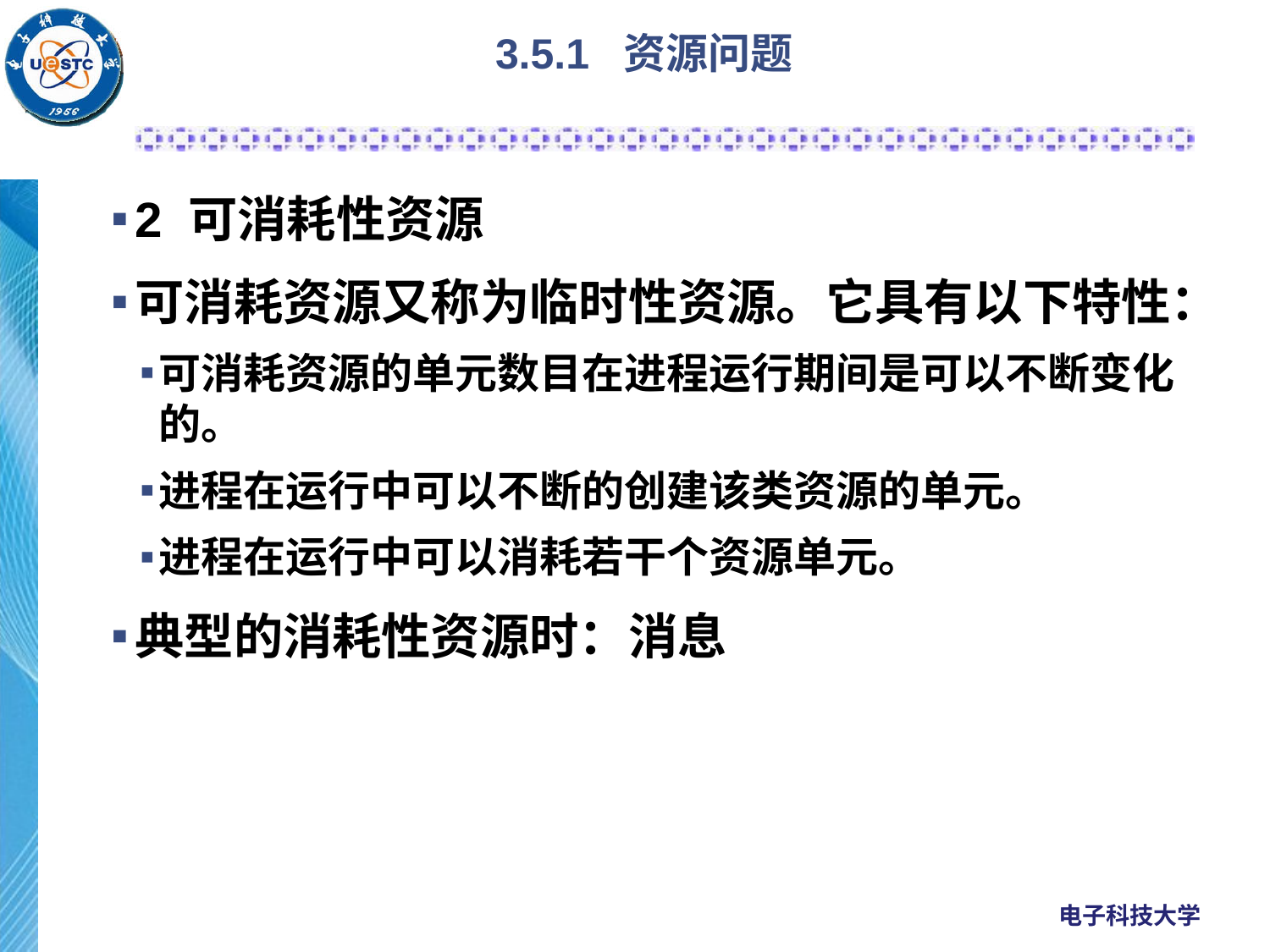

# 3.5.1  资源问题
2 可消耗性资源
可消耗资源又称为临时性资源。它具有以下特性：
可消耗资源的单元数目在进程运行期间是可以不断变化的。
进程在运行中可以不断的创建该类资源的单元。
进程在运行中可以消耗若干个资源单元。
典型的消耗性资源时：消息